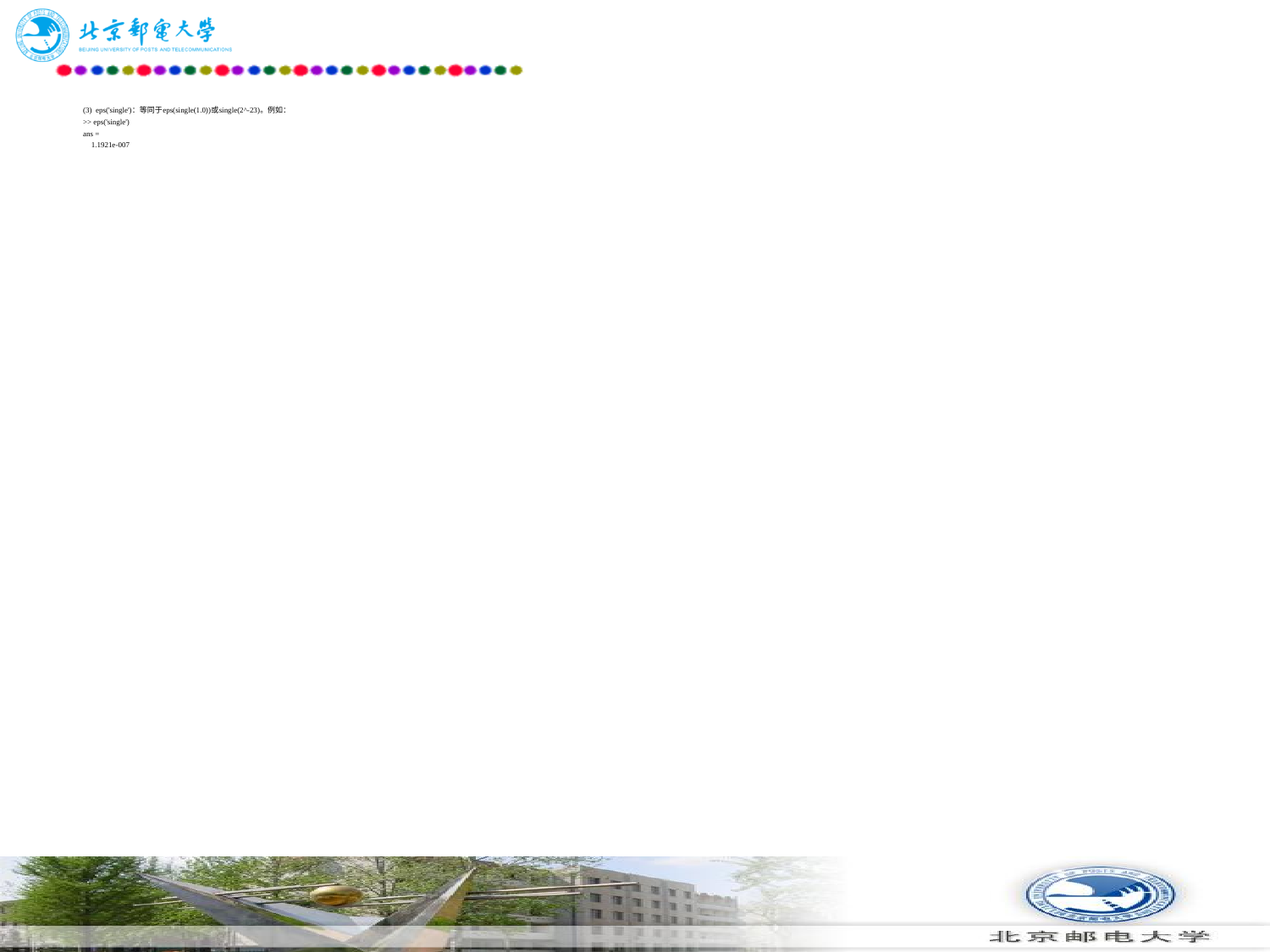

# (3)  eps('single')：等同于eps(single(1.0))或single(2^-23)。例如： 　　>> eps('single') 　　ans = 　　     1.1921e-007